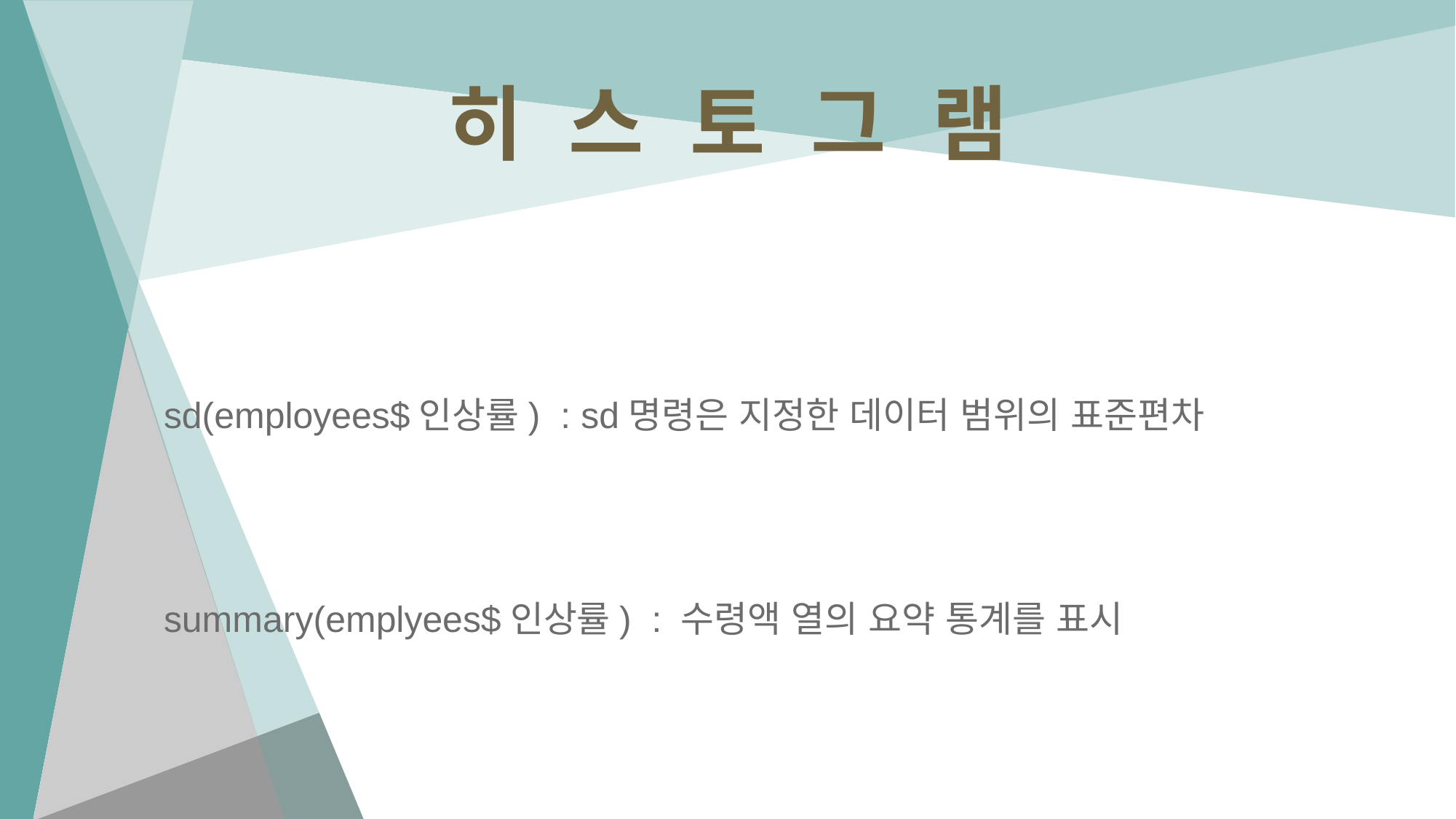

# 히  스  토  그  램

sd(employees$인상률)  : sd명령은 지정한 데이터 범위의 표준편차

summary(emplyees$인상률)  : 수령액 열의 요약 통계를 표시